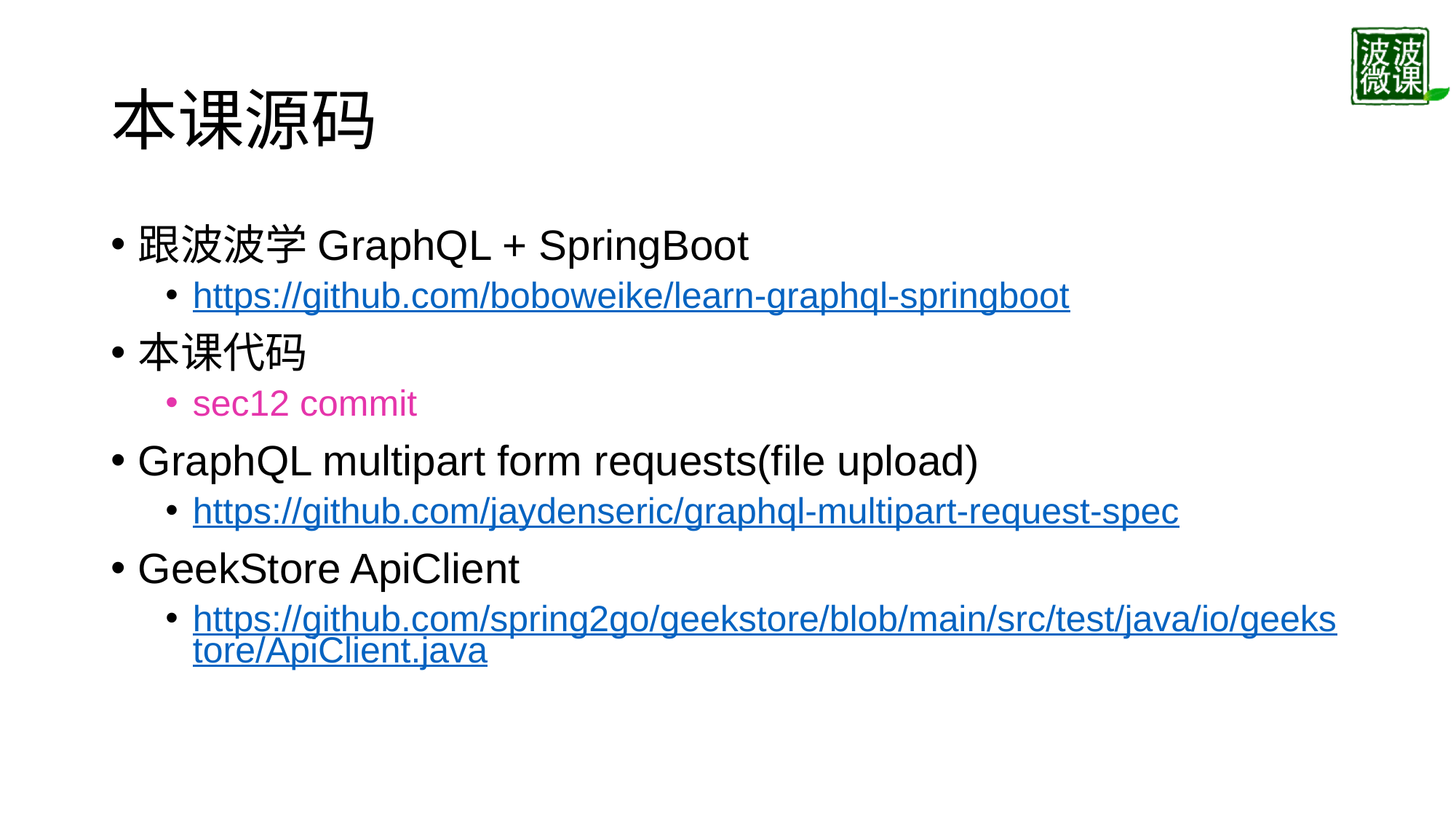

# 本课源码
跟波波学GraphQL + SpringBoot
https://github.com/boboweike/learn-graphql-springboot
本课代码
sec12 commit
GraphQL multipart form requests(file upload)
https://github.com/jaydenseric/graphql-multipart-request-spec
GeekStore ApiClient
https://github.com/spring2go/geekstore/blob/main/src/test/java/io/geekstore/ApiClient.java